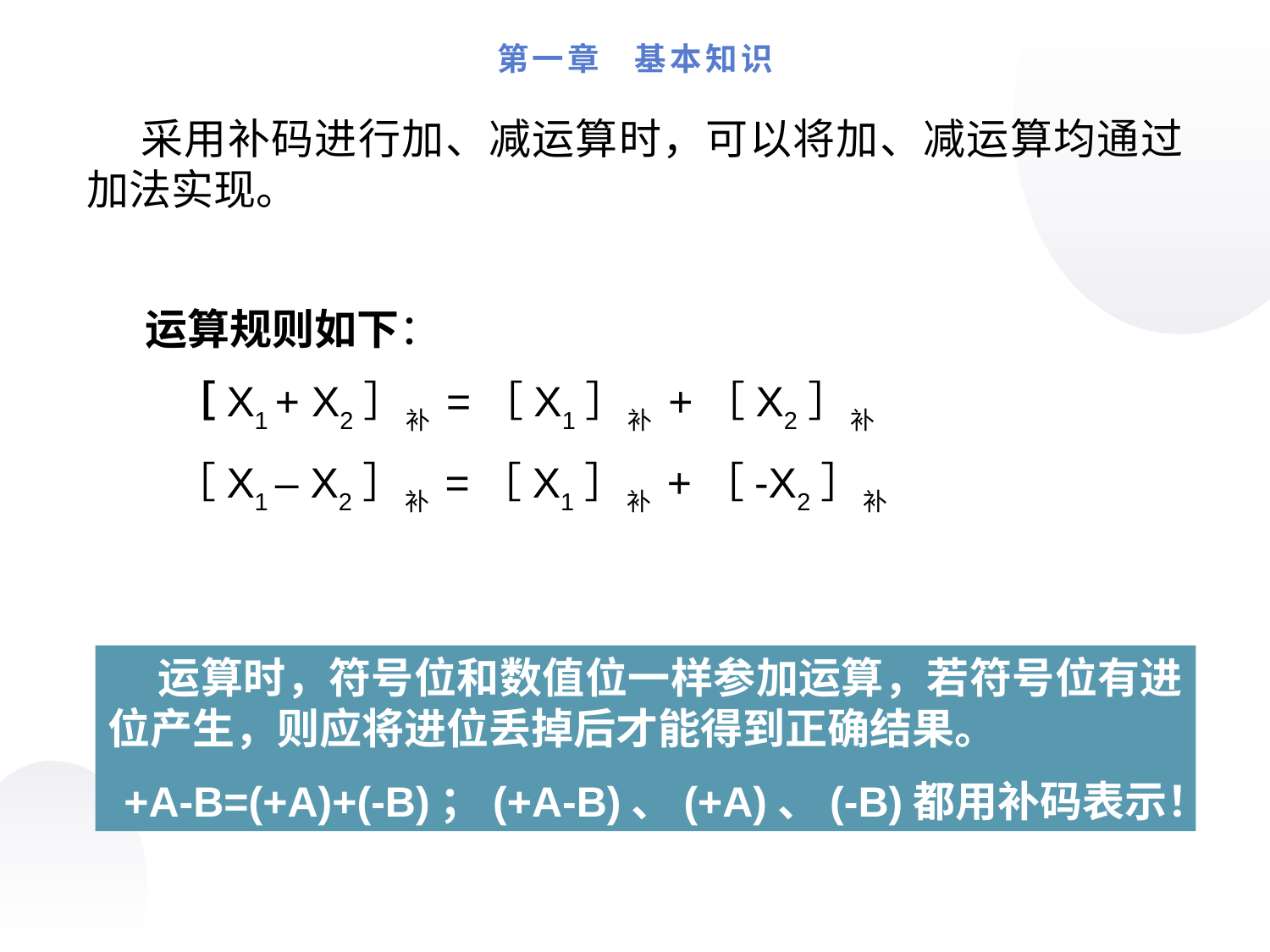

第一章   基本知识
    采用补码进行加、减运算时，可以将加、减运算均通过加法实现。
    运算规则如下：
       ［X1 + X2］补 =［X1］补 +［X2］补
       ［X1 – X2］补 =［X1］补 +［-X2］补

    运算时，符号位和数值位一样参加运算，若符号位有进位产生，则应将进位丢掉后才能得到正确结果。
+A-B=(+A)+(-B)；(+A-B)、(+A)、(-B)都用补码表示！

29